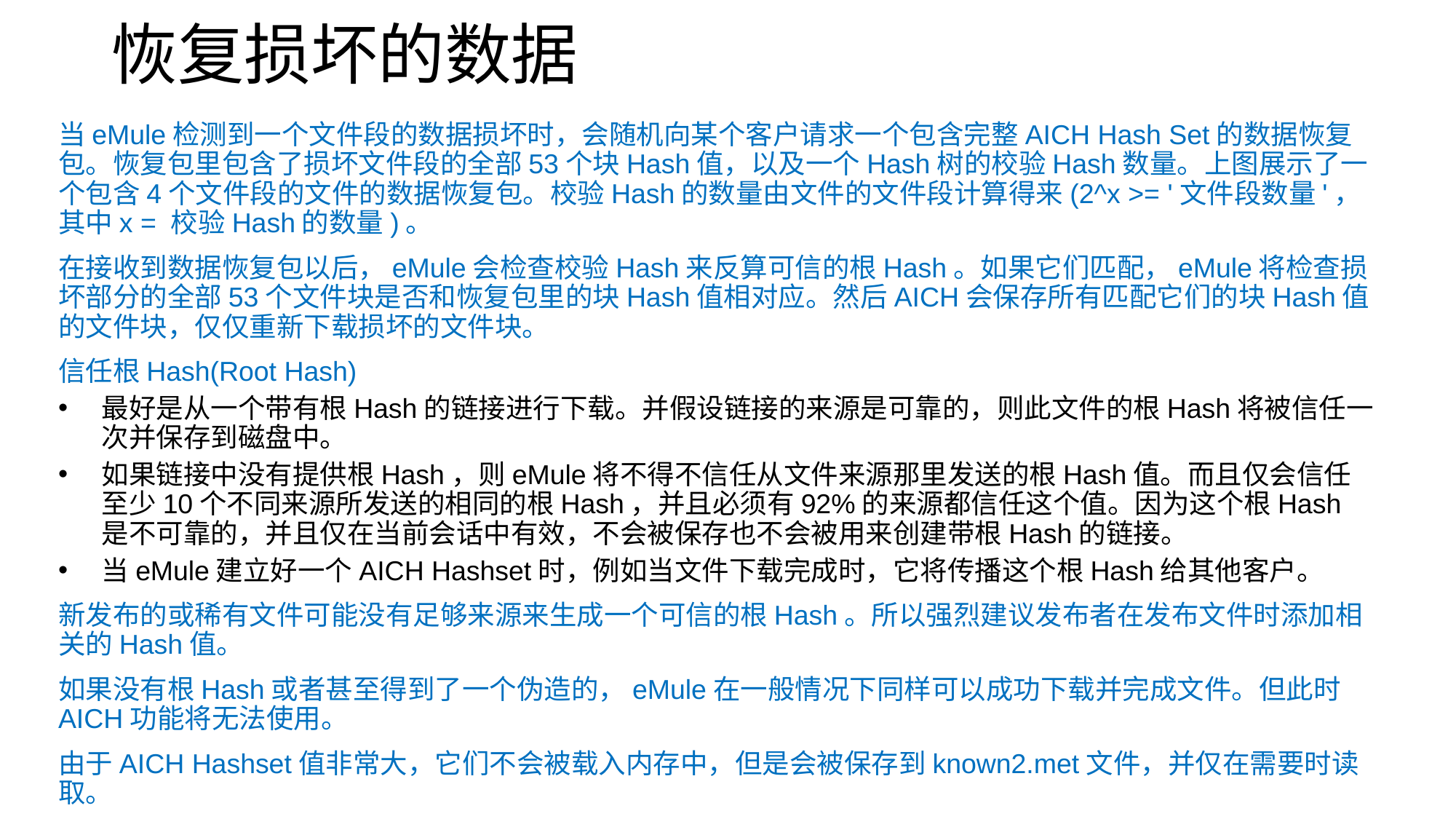

# 恢复损坏的数据
当eMule检测到一个文件段的数据损坏时，会随机向某个客户请求一个包含完整AICH Hash Set的数据恢复包。恢复包里包含了损坏文件段的全部53个块Hash值，以及一个Hash树的校验Hash数量。上图展示了一个包含4个文件段的文件的数据恢复包。校验Hash的数量由文件的文件段计算得来(2^x >= '文件段数量'，其中x = 校验Hash的数量)。
在接收到数据恢复包以后，eMule会检查校验Hash来反算可信的根Hash。如果它们匹配，eMule将检查损坏部分的全部53个文件块是否和恢复包里的块Hash值相对应。然后AICH会保存所有匹配它们的块Hash值的文件块，仅仅重新下载损坏的文件块。
信任根Hash(Root Hash)
最好是从一个带有根Hash的链接进行下载。并假设链接的来源是可靠的，则此文件的根Hash将被信任一次并保存到磁盘中。
如果链接中没有提供根Hash，则eMule将不得不信任从文件来源那里发送的根Hash值。而且仅会信任至少10个不同来源所发送的相同的根Hash，并且必须有92%的来源都信任这个值。因为这个根Hash是不可靠的，并且仅在当前会话中有效，不会被保存也不会被用来创建带根Hash的链接。
当eMule建立好一个AICH Hashset时，例如当文件下载完成时，它将传播这个根Hash给其他客户。
新发布的或稀有文件可能没有足够来源来生成一个可信的根Hash。所以强烈建议发布者在发布文件时添加相关的Hash值。
如果没有根Hash或者甚至得到了一个伪造的，eMule在一般情况下同样可以成功下载并完成文件。但此时AICH功能将无法使用。
由于AICH Hashset值非常大，它们不会被载入内存中，但是会被保存到known2.met文件，并仅在需要时读取。